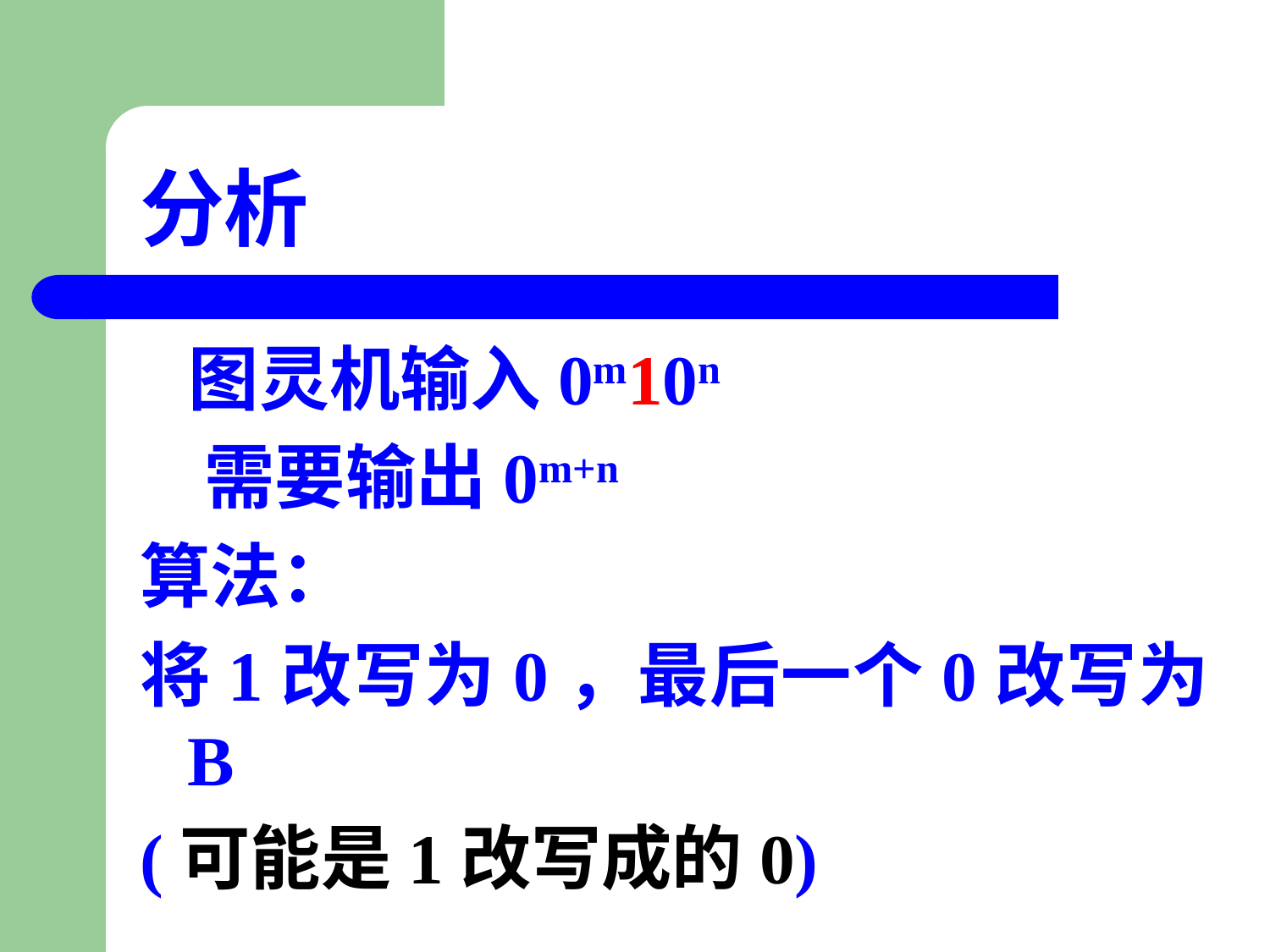

# 分析
  图灵机输入0m10n
   需要输出0m+n
算法：
将1改写为0，最后一个0改写为B
(可能是1改写成的0)